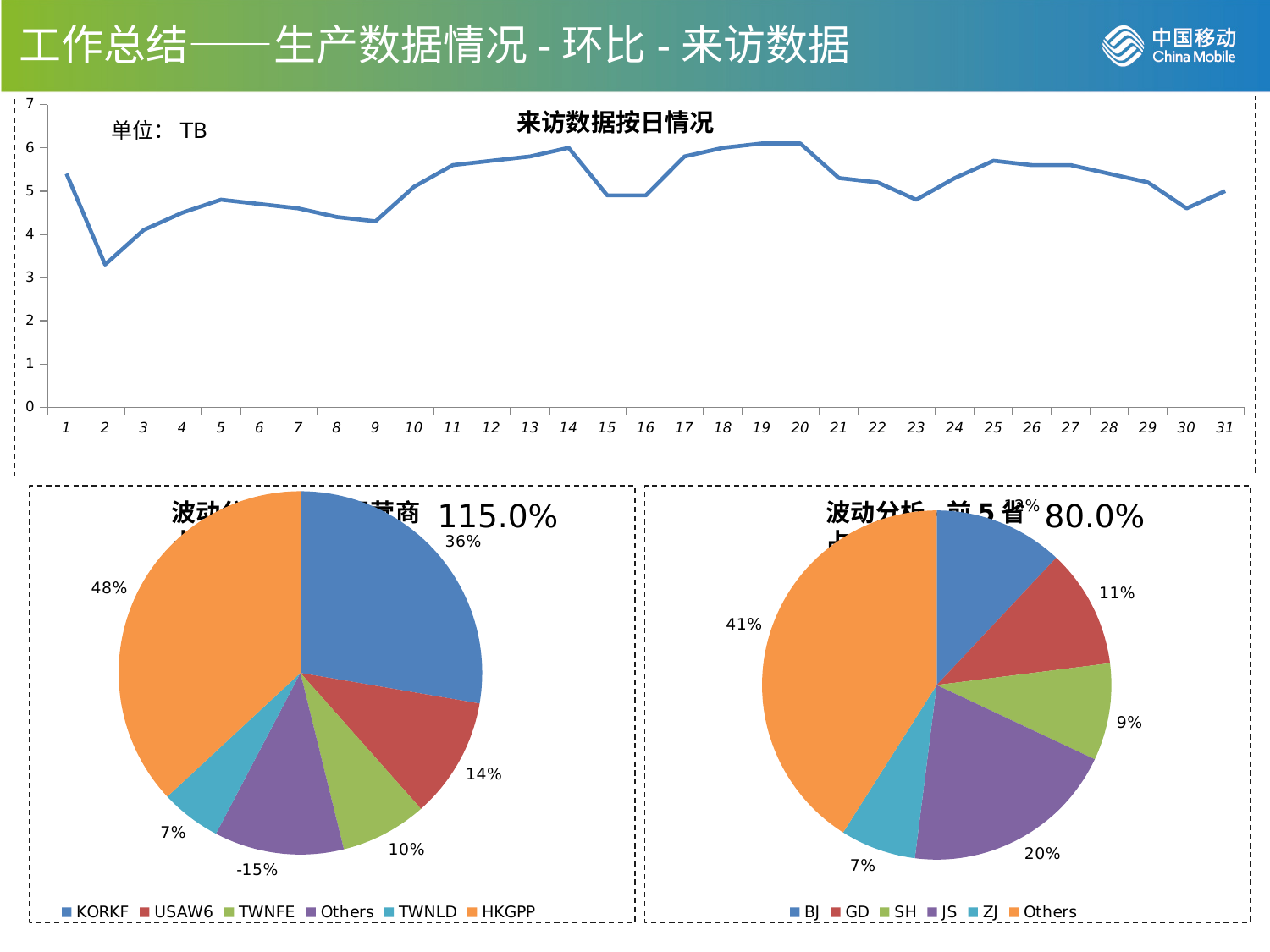

工作总结——生产数据情况-环比-来访数据

### Chart

| Category |  |
|---|---|
| 1 | 5.4 |
| 2 | 3.3 |
| 3 | 4.1 |
| 4 | 4.5 |
| 5 | 4.8 |
| 6 | 4.7 |
| 7 | 4.6 |
| 8 | 4.4 |
| 9 | 4.3 |
| 10 | 5.1 |
| 11 | 5.6 |
| 12 | 5.7 |
| 13 | 5.8 |
| 14 | 6.0 |
| 15 | 4.9 |
| 16 | 4.9 |
| 17 | 5.8 |
| 18 | 6.0 |
| 19 | 6.1 |
| 20 | 6.1 |
| 21 | 5.3 |
| 22 | 5.2 |
| 23 | 4.8 |
| 24 | 5.3 |
| 25 | 5.7 |
| 26 | 5.6 |
| 27 | 5.6 |
| 28 | 5.4 |
| 29 | 5.2 |
| 30 | 4.6 |
| 31 | 5.0 |
来访数据按日情况
单位：TB

### Chart

| Category |  |
|---|---|
| KORKF | 0.36 |
| USAW6 | 0.14 |
| TWNFE | 0.1 |
| Others | -0.15 |
| TWNLD | 0.07 |
| HKGPP | 0.48 |

### Chart

| Category |  |
|---|---|
| BJ | 0.12 |
| GD | 0.11 |
| SH | 0.09 |
| JS | 0.2 |
| ZJ | 0.07 |
| Others | 0.41 |
115.0%
80.0%